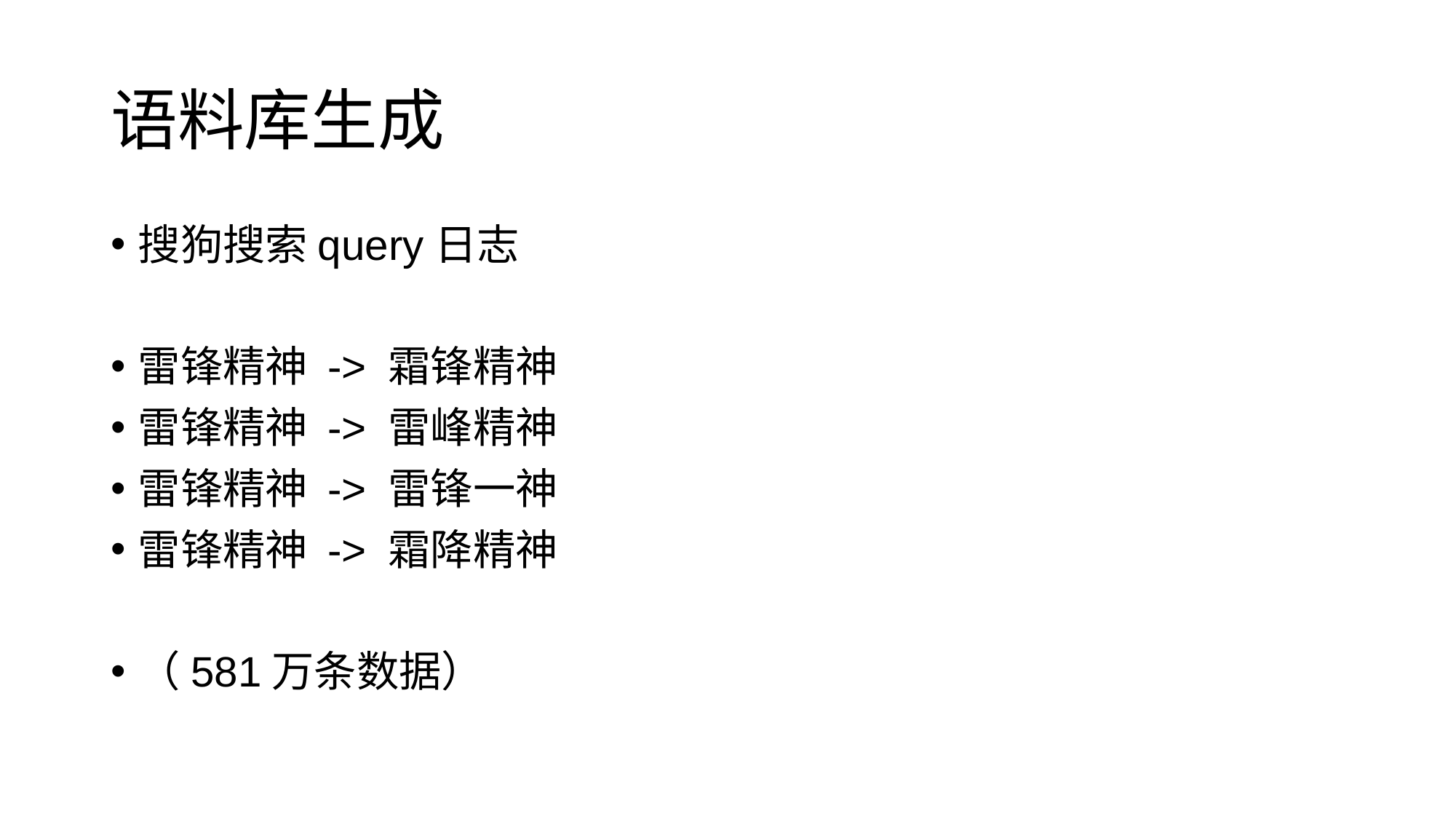

# 语料库生成
搜狗搜索query日志

雷锋精神 -> 霜锋精神
雷锋精神 -> 雷峰精神
雷锋精神 -> 雷锋一神
雷锋精神 -> 霜降精神

（581万条数据）